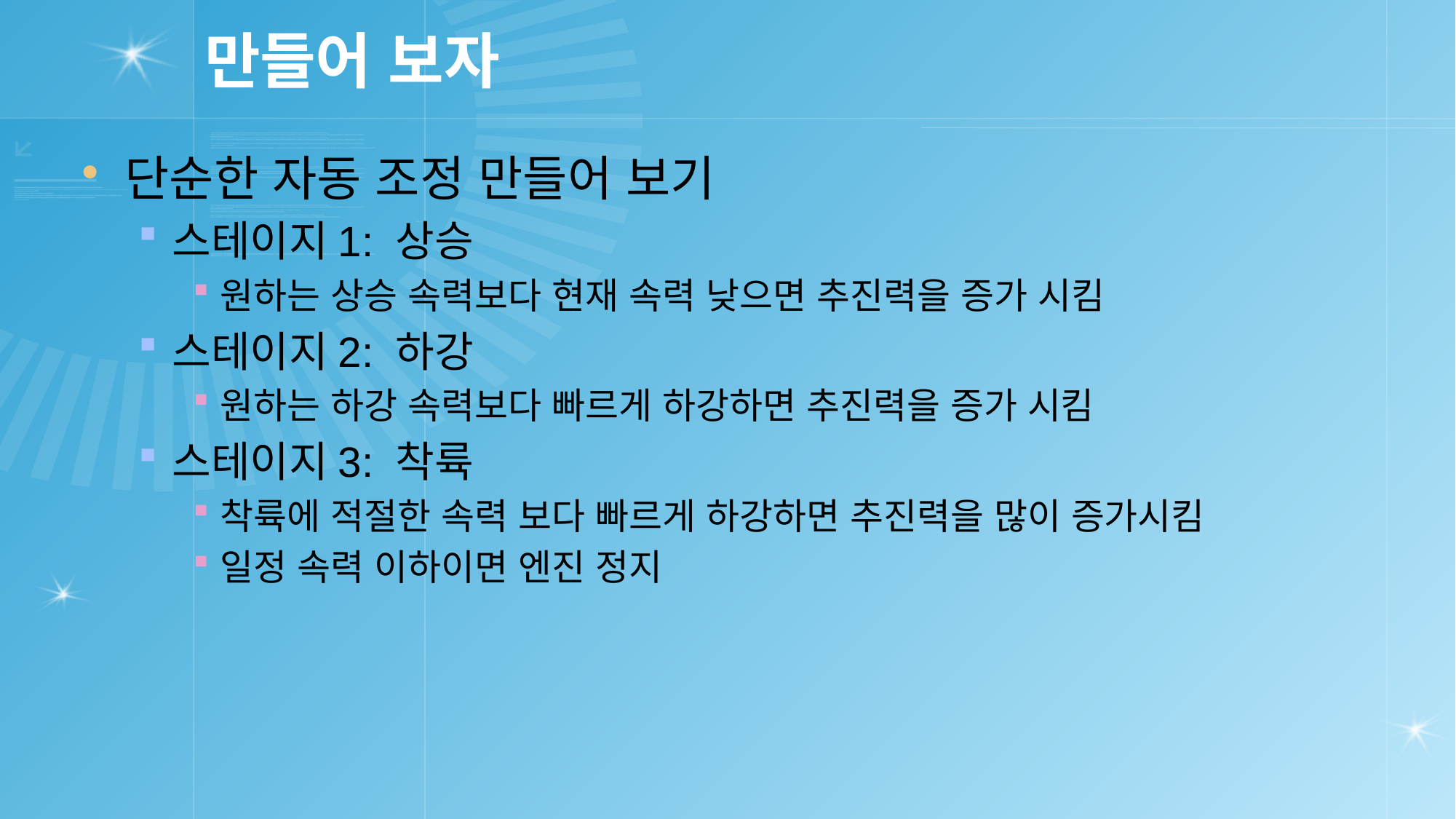

# 만들어 보자
단순한 자동 조정 만들어 보기
스테이지1: 상승
원하는 상승 속력보다 현재 속력 낮으면 추진력을 증가 시킴
스테이지2: 하강
원하는 하강 속력보다 빠르게 하강하면 추진력을 증가 시킴
스테이지3: 착륙
착륙에 적절한 속력 보다 빠르게 하강하면 추진력을 많이 증가시킴
일정 속력 이하이면 엔진 정지